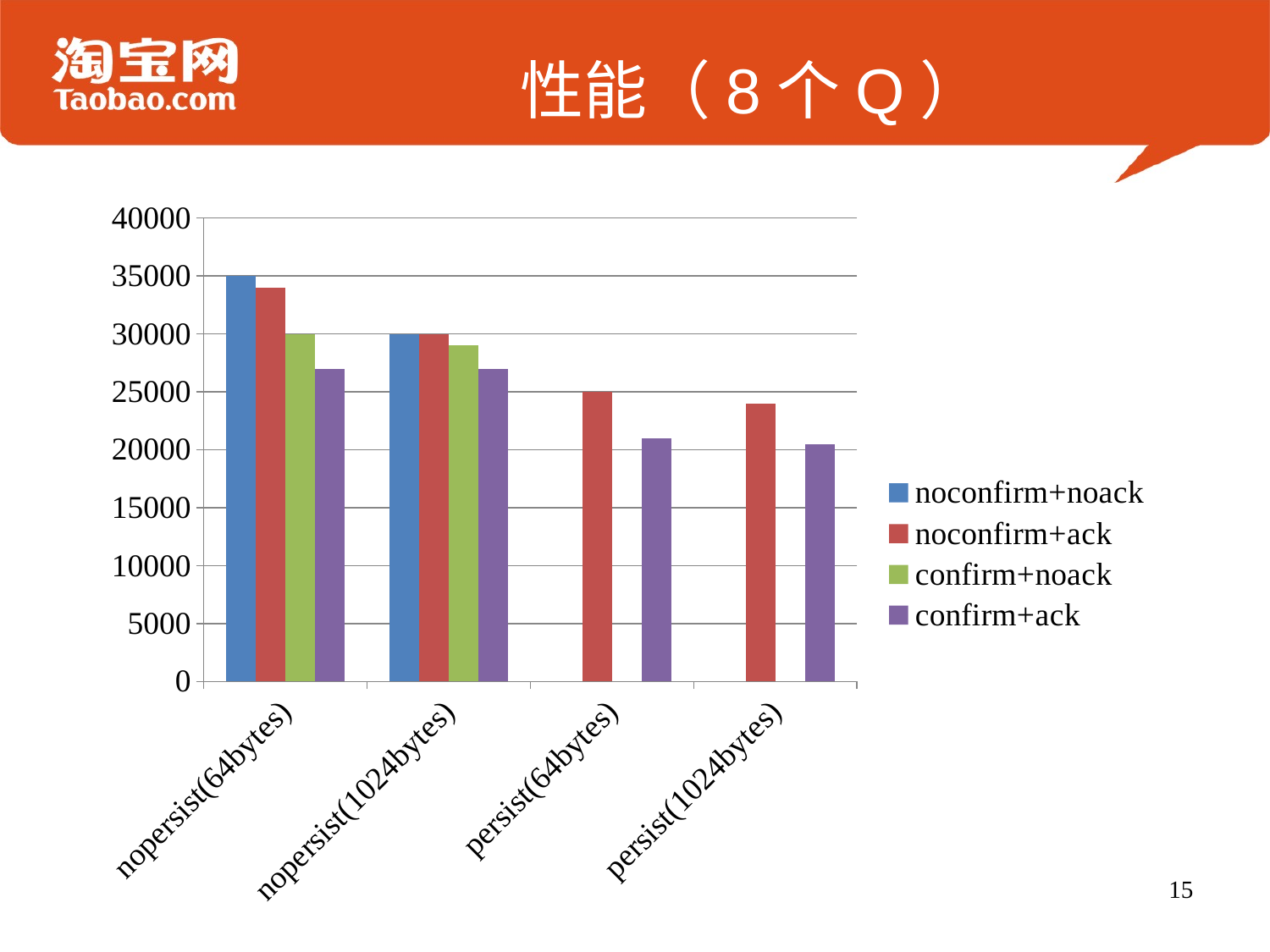

# 性能（8个Q）

### Chart

| Category | noconfirm+noack | noconfirm+ack | confirm+noack | confirm+ack |
|---|---|---|---|---|
| nopersist(64bytes) | 35000.0 | 34000.0 | 30000.0 | 27000.0 |
| nopersist(1024bytes) | 30000.0 | 30000.0 | 29000.0 | 27000.0 |
| persist(64bytes) | None | 25000.0 | None | 21000.0 |
| persist(1024bytes) | None | 24000.0 | None | 20500.0 |
15